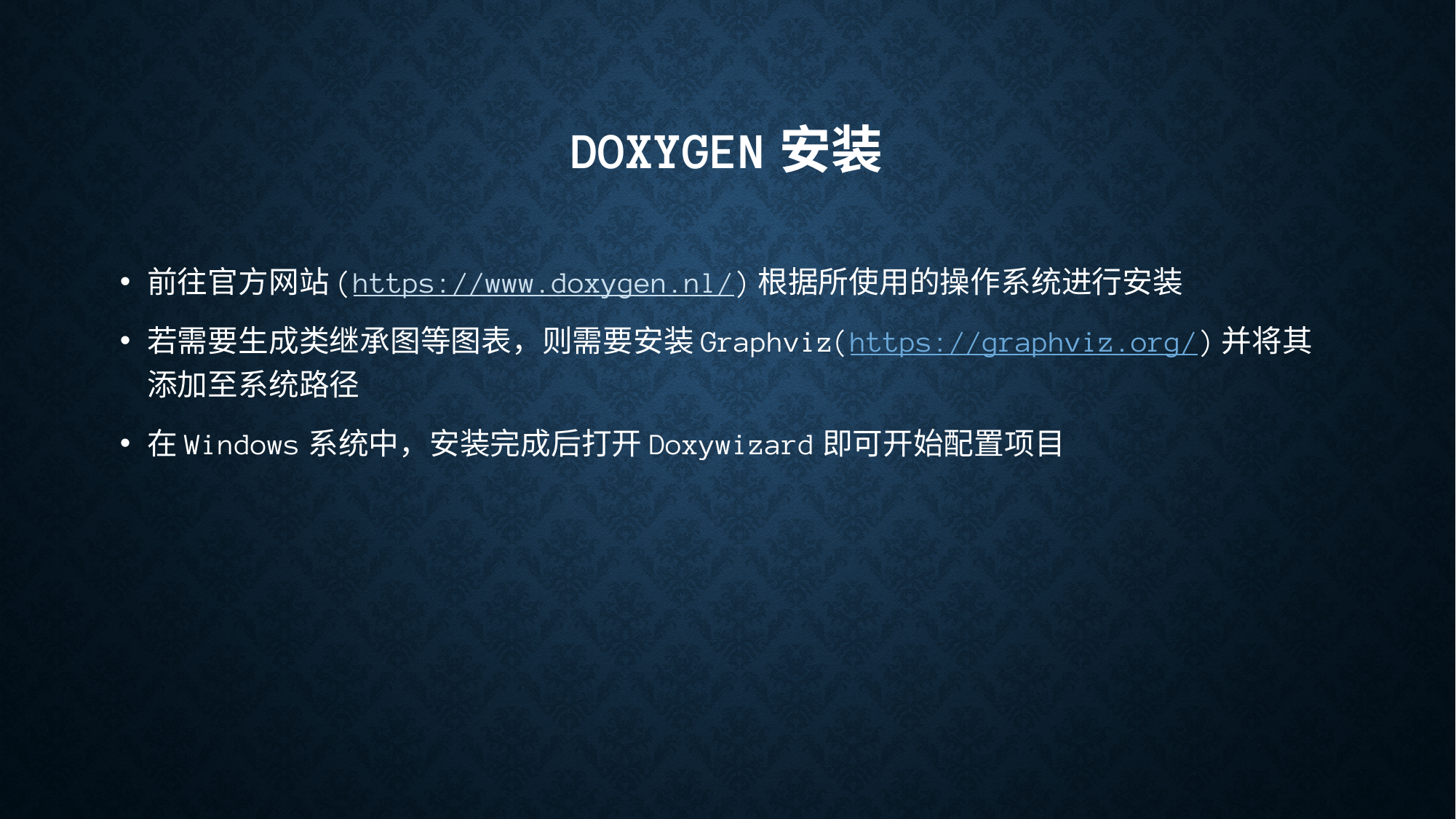

# Doxygen安装
前往官方网站(https://www.doxygen.nl/)根据所使用的操作系统进行安装
若需要生成类继承图等图表，则需要安装Graphviz(https://graphviz.org/)并将其添加至系统路径
在Windows系统中，安装完成后打开Doxywizard即可开始配置项目